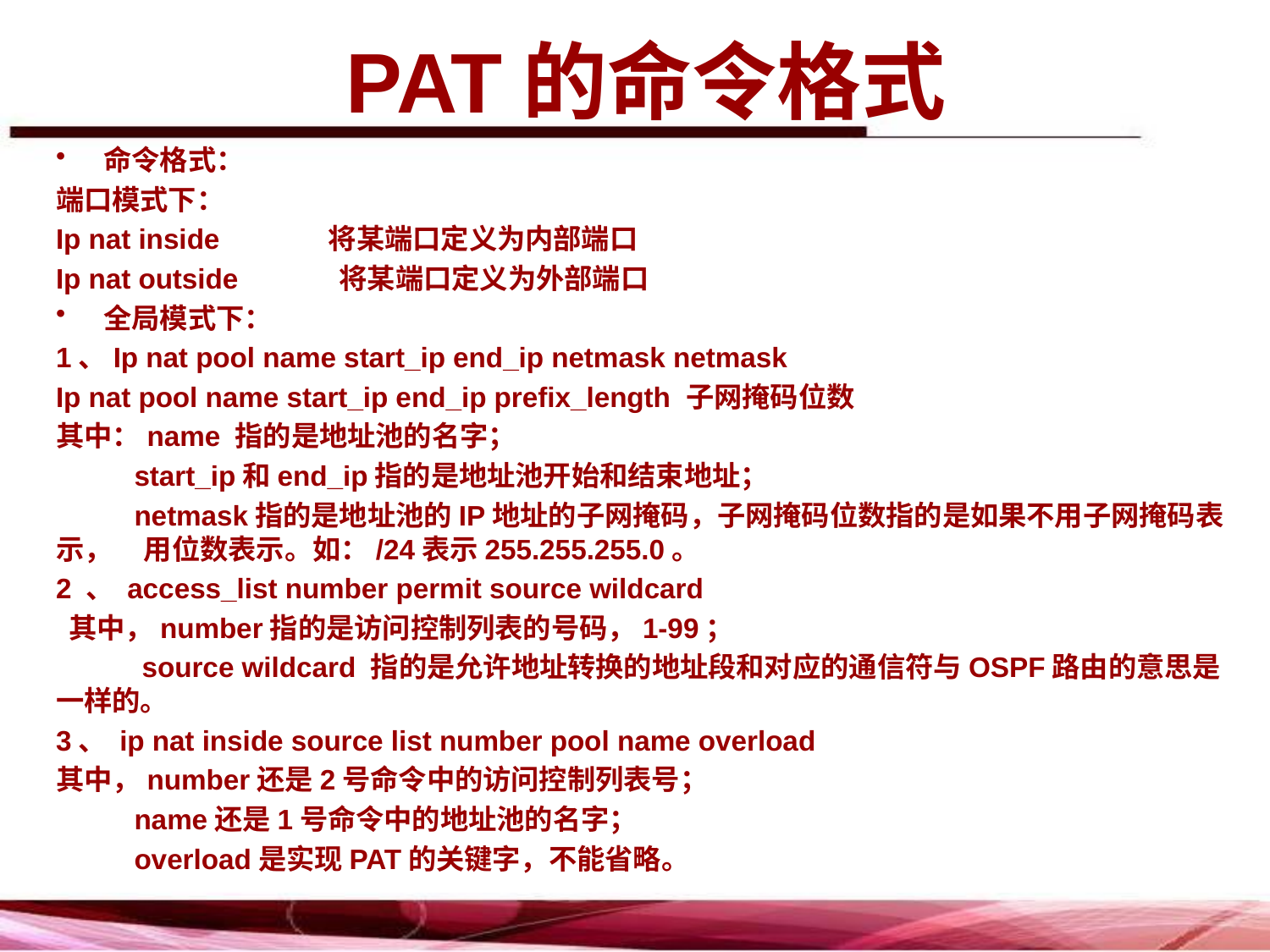

# PAT的命令格式
命令格式：
端口模式下：
Ip nat inside             将某端口定义为内部端口
Ip nat outside            将某端口定义为外部端口
全局模式下：
1、Ip nat pool name start_ip end_ip netmask netmask
Ip nat pool name start_ip end_ip prefix_length 子网掩码位数
其中：name 指的是地址池的名字；
          start_ip和end_ip指的是地址池开始和结束地址；
          netmask指的是地址池的IP地址的子网掩码，子网掩码位数指的是如果不用子网掩码表示，     用位数表示。如：/24表示255.255.255.0。
2 、 access_list number permit source wildcard
 其中，number指的是访问控制列表的号码，1-99；
           source wildcard 指的是允许地址转换的地址段和对应的通信符与OSPF路由的意思是一样的。
3、 ip nat inside source list number pool name overload
其中，number还是2号命令中的访问控制列表号；
          name还是1号命令中的地址池的名字；
          overload是实现PAT的关键字，不能省略。